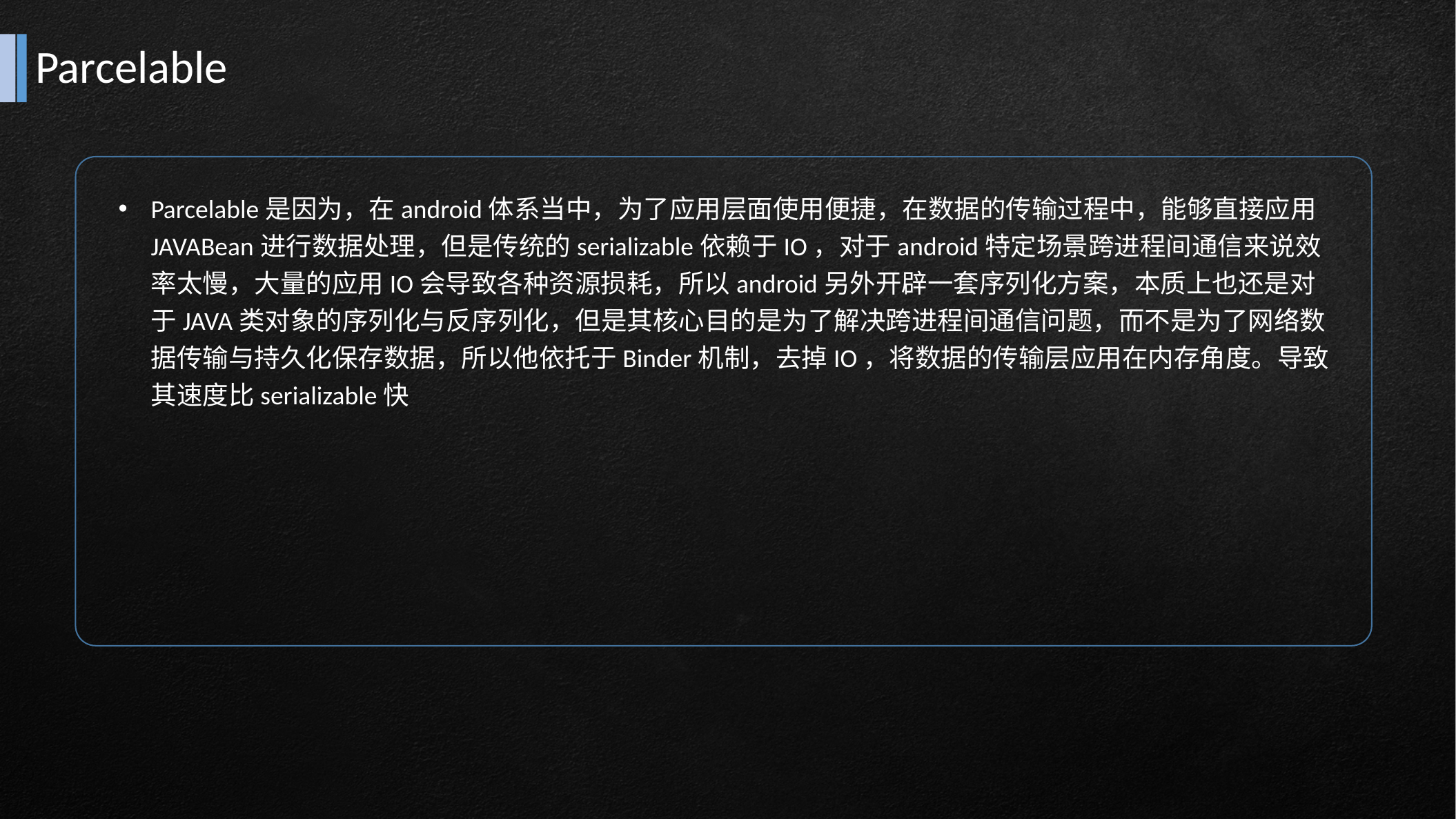

# Parcelable

Parcelable是因为，在android体系当中，为了应用层面使用便捷，在数据的传输过程中，能够直接应用JAVABean进行数据处理，但是传统的serializable依赖于IO，对于android特定场景跨进程间通信来说效率太慢，大量的应用IO会导致各种资源损耗，所以android另外开辟一套序列化方案，本质上也还是对于JAVA类对象的序列化与反序列化，但是其核心目的是为了解决跨进程间通信问题，而不是为了网络数据传输与持久化保存数据，所以他依托于Binder机制，去掉IO，将数据的传输层应用在内存角度。导致其速度比serializable快